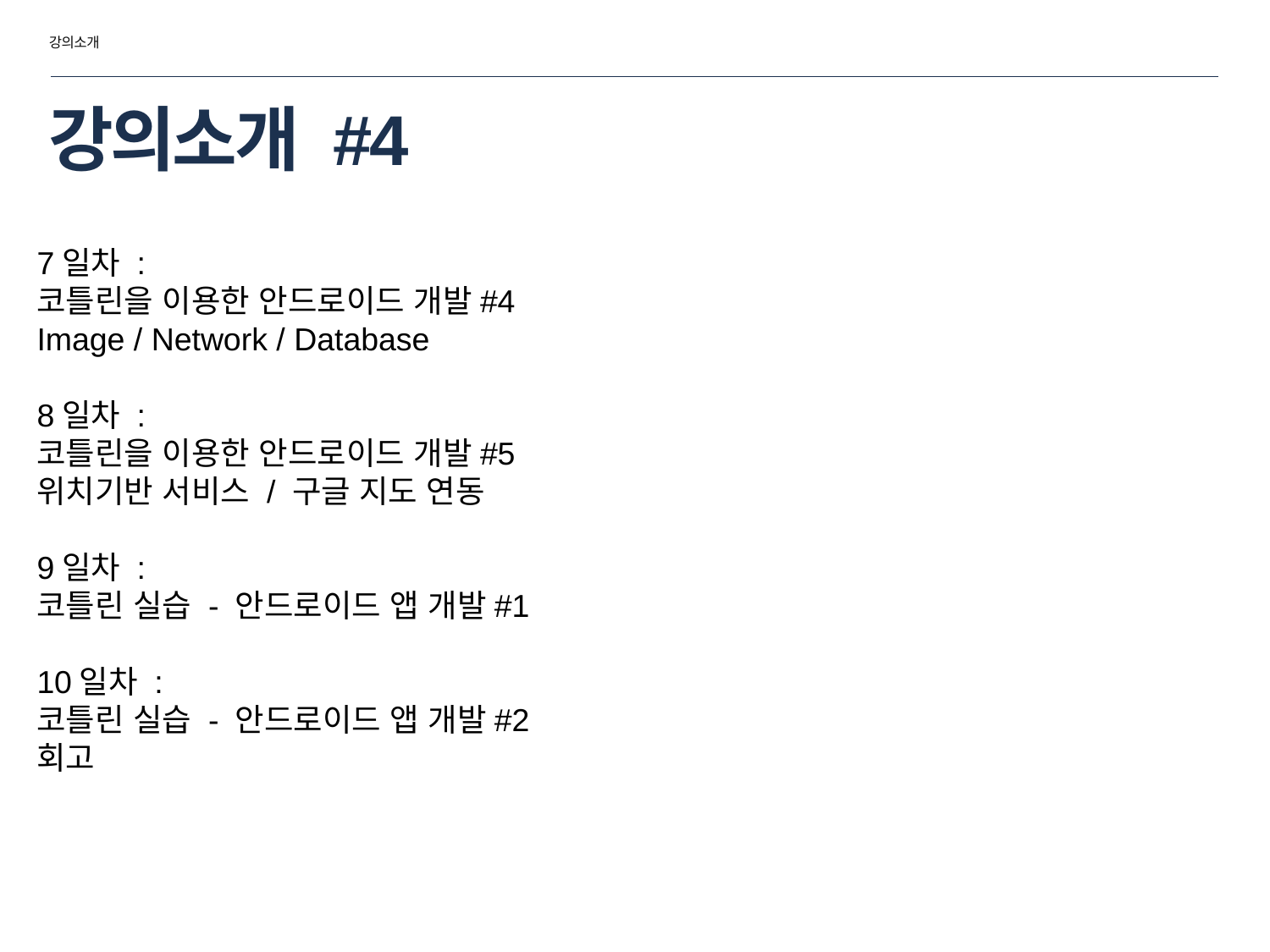

강의소개
# 강의소개 #4

7일차 :
코틀린을 이용한 안드로이드 개발#4
Image / Network / Database

8일차 :
코틀린을 이용한 안드로이드 개발#5
위치기반 서비스 / 구글 지도 연동

9일차 :
코틀린 실습 - 안드로이드 앱 개발#1

10일차 :
코틀린 실습 - 안드로이드 앱 개발#2
회고